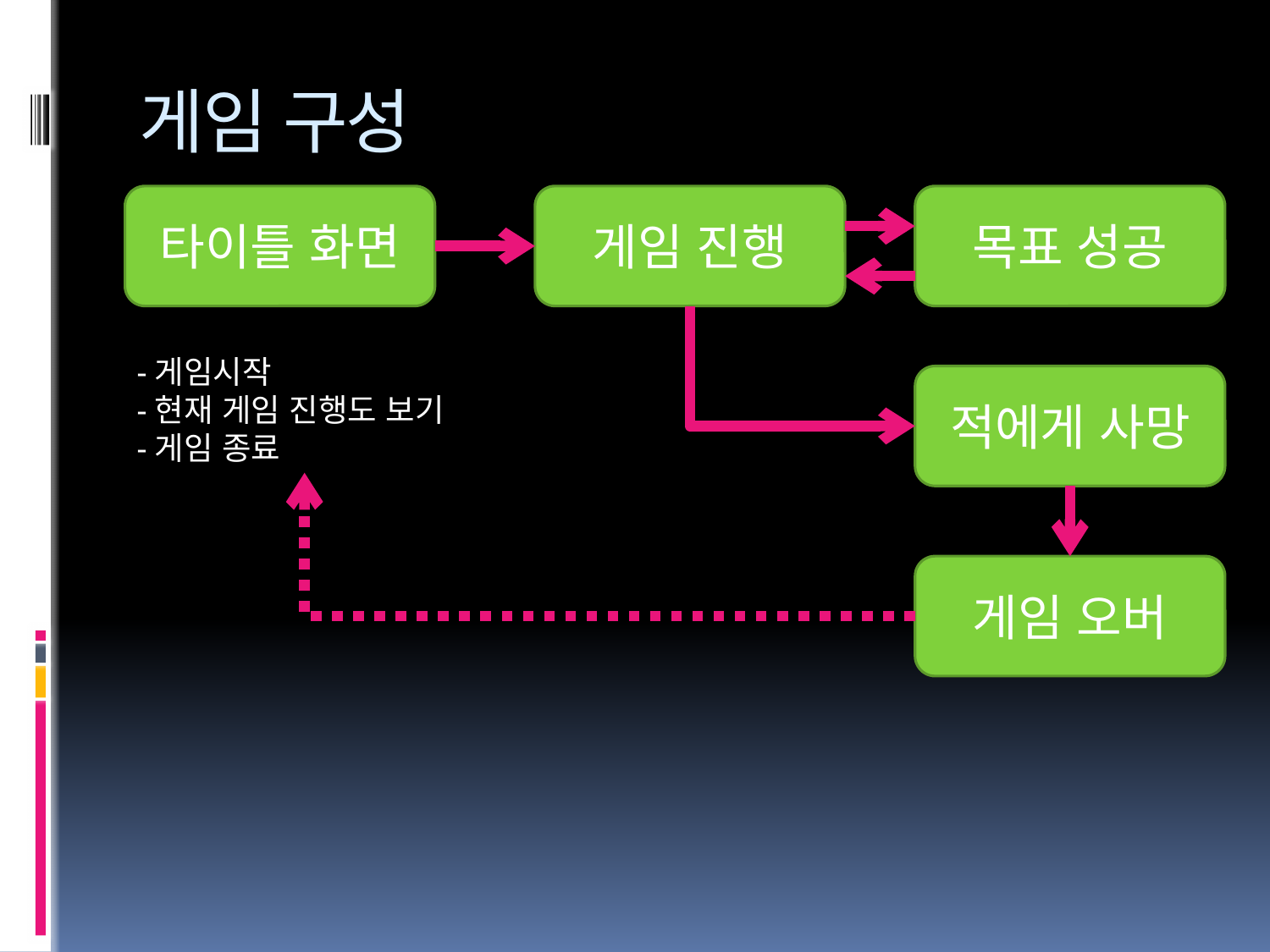

# 게임 구성
타이틀 화면
게임 진행
목표 성공
-게임시작
-현재 게임 진행도 보기
-게임 종료
적에게 사망
게임 오버